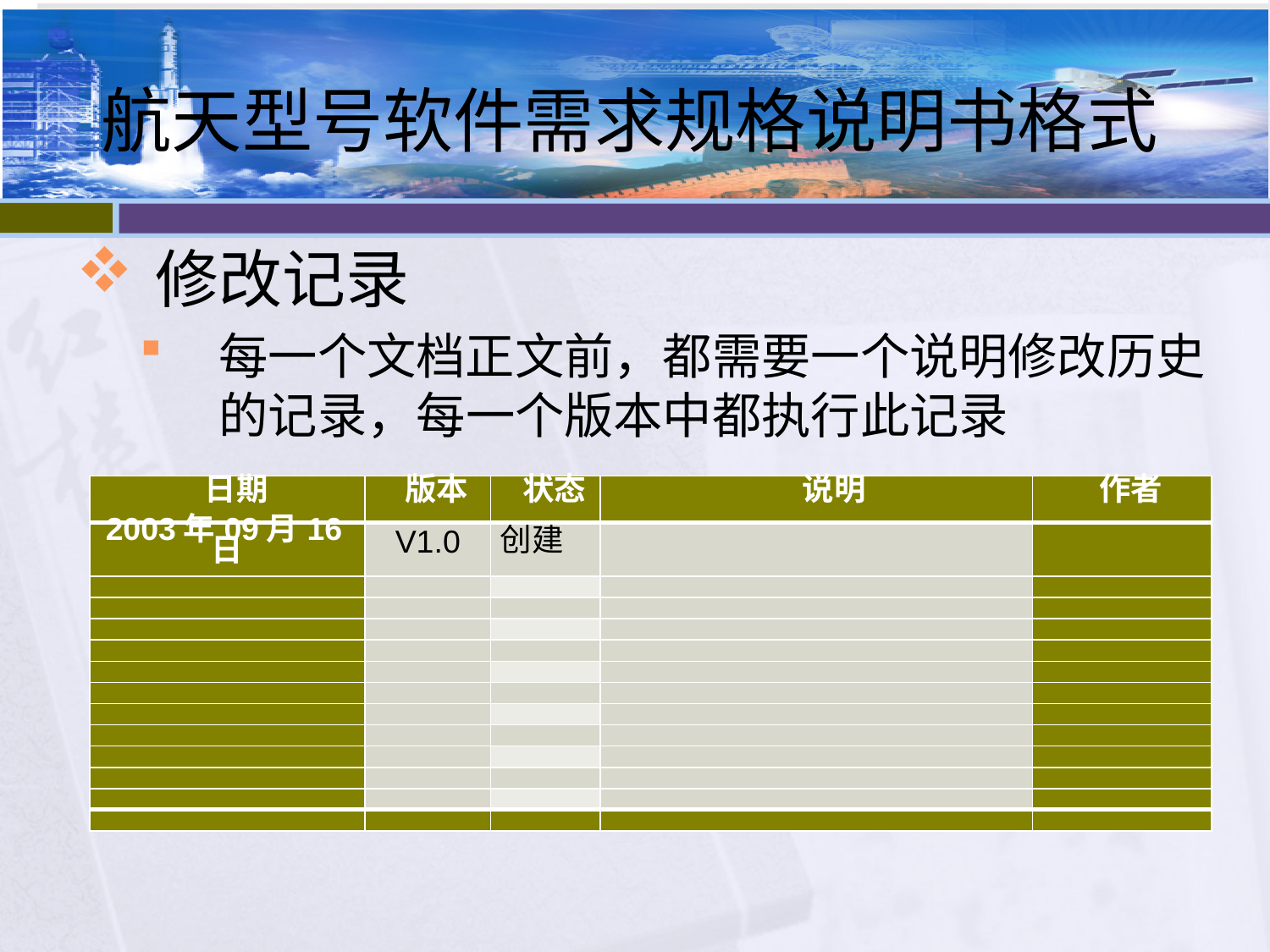

# 航天型号软件需求规格说明书格式

修改记录
每一个文档正文前，都需要一个说明修改历史的记录，每一个版本中都执行此记录

| 日期 | 版本 | 状态 | 说明 | 作者 |
| --- | --- | --- | --- | --- |
| 2003年09月16日 | V1.0 | 创建 |  |  |
|  |  |  |  |  |
|  |  |  |  |  |
|  |  |  |  |  |
|  |  |  |  |  |
|  |  |  |  |  |
|  |  |  |  |  |
|  |  |  |  |  |
|  |  |  |  |  |
|  |  |  |  |  |
|  |  |  |  |  |
|  |  |  |  |  |
|  |  |  |  |  |